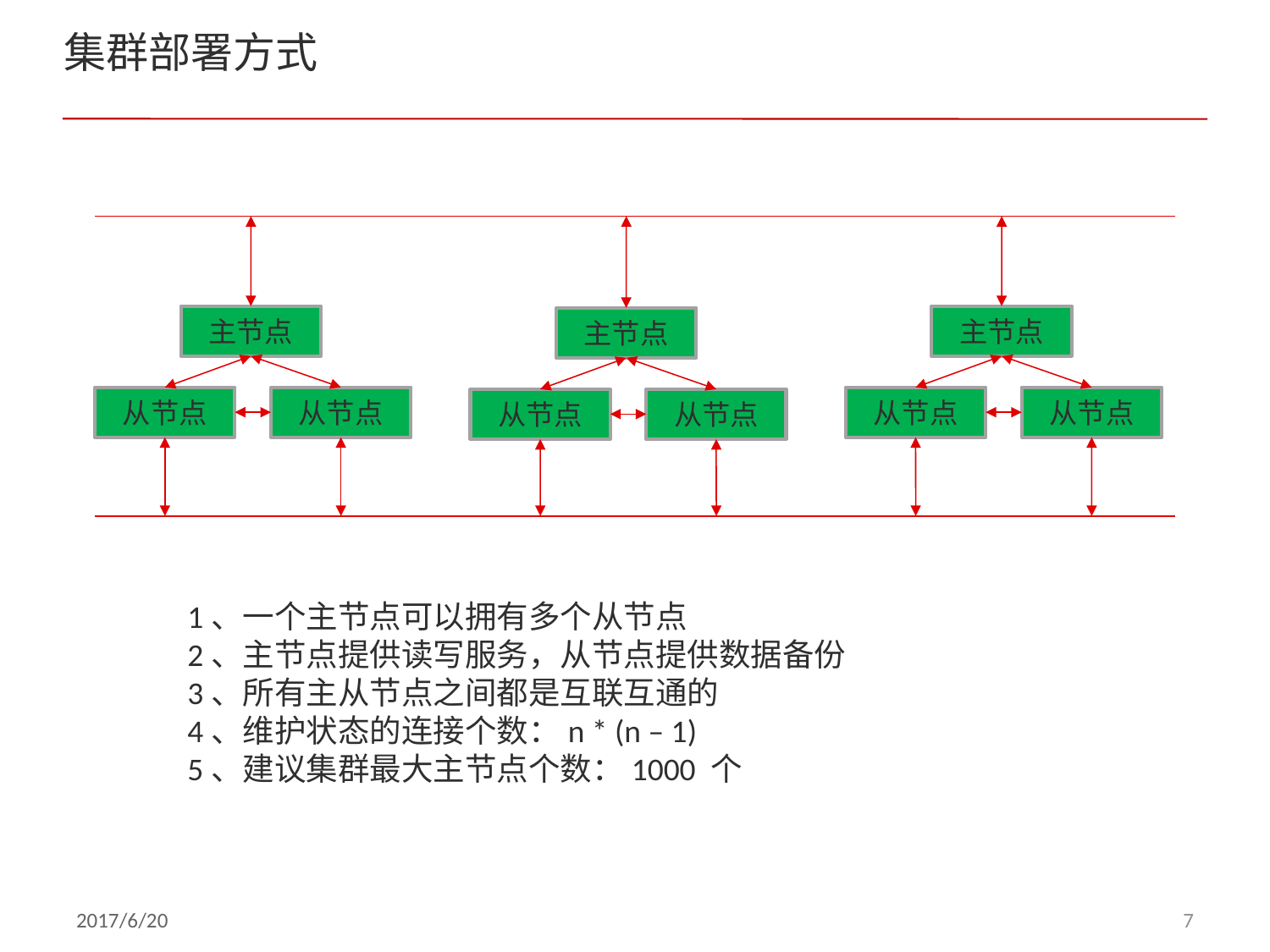

# 集群部署方式
主节点
主节点
主节点
从节点
从节点
从节点
从节点
从节点
从节点
1、一个主节点可以拥有多个从节点
2、主节点提供读写服务，从节点提供数据备份
3、所有主从节点之间都是互联互通的
4、维护状态的连接个数：n * (n – 1)
5、建议集群最大主节点个数：1000 个